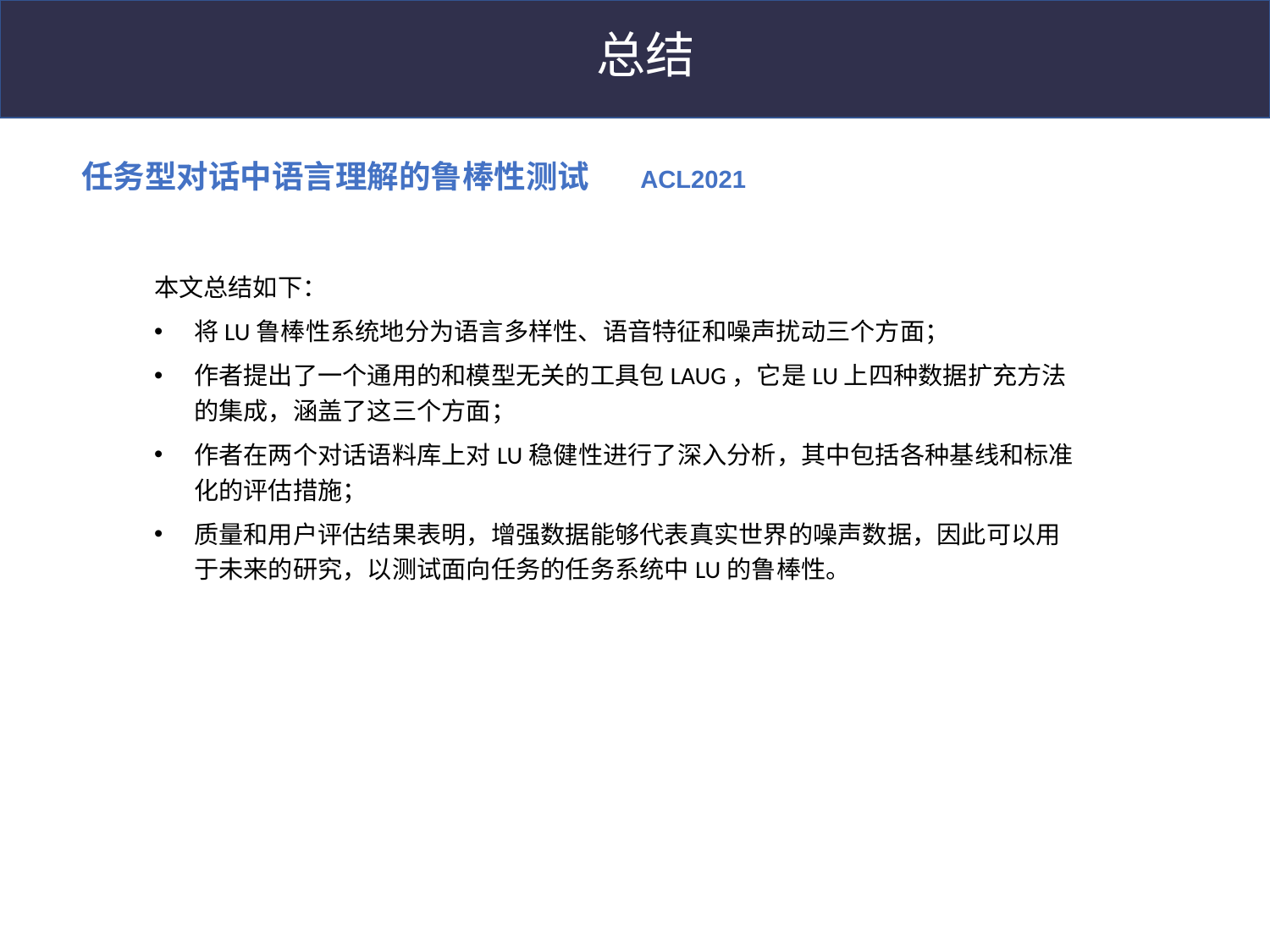

总结
任务型对话中语言理解的鲁棒性测试      ACL2021
本文总结如下：
将LU鲁棒性系统地分为语言多样性、语音特征和噪声扰动三个方面；
作者提出了一个通用的和模型无关的工具包LAUG，它是LU上四种数据扩充方法的集成，涵盖了这三个方面；
作者在两个对话语料库上对LU稳健性进行了深入分析，其中包括各种基线和标准化的评估措施；
质量和用户评估结果表明，增强数据能够代表真实世界的噪声数据，因此可以用于未来的研究，以测试面向任务的任务系统中LU的鲁棒性。